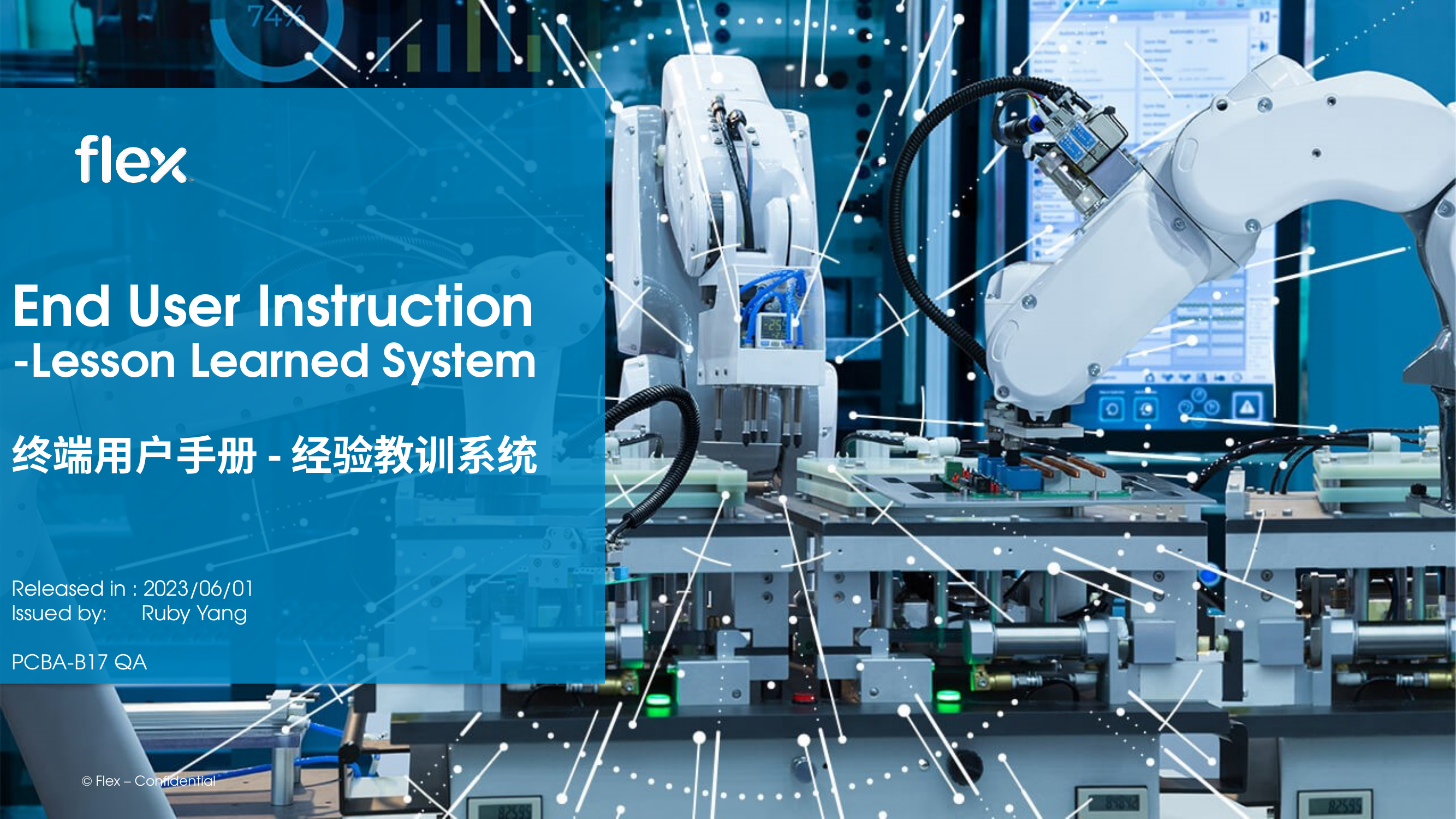

# End User Instruction -Lesson Learned System 终端用户手册-经验教训系统
Released in : 2023/06/01
Issued by:      Ruby Yang

PCBA-B17 QA